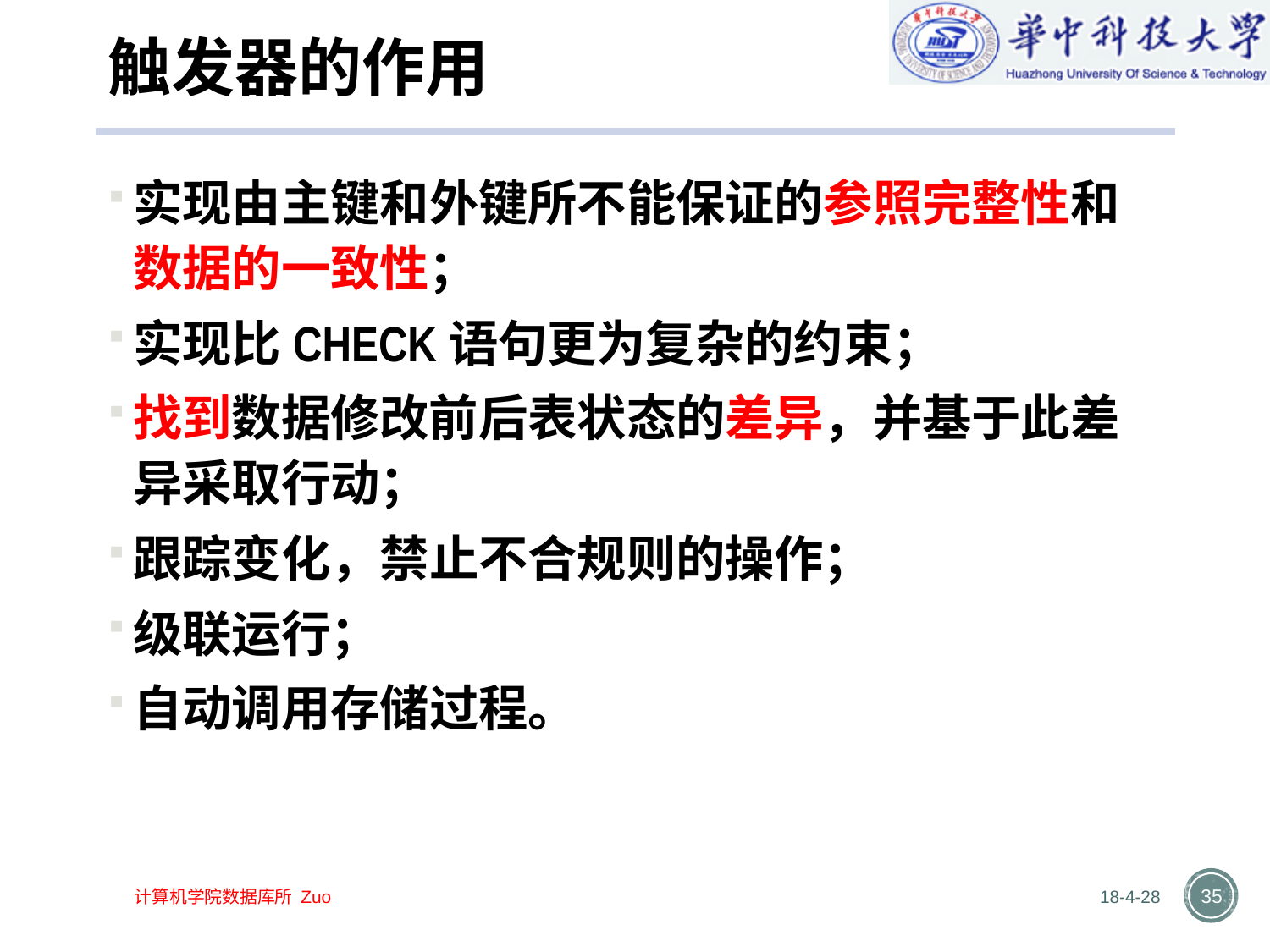

# 触发器的作用
实现由主键和外键所不能保证的参照完整性和数据的一致性；
实现比CHECK语句更为复杂的约束；
找到数据修改前后表状态的差异，并基于此差异采取行动；
跟踪变化，禁止不合规则的操作；
级联运行；
自动调用存储过程。

18-4-28
35